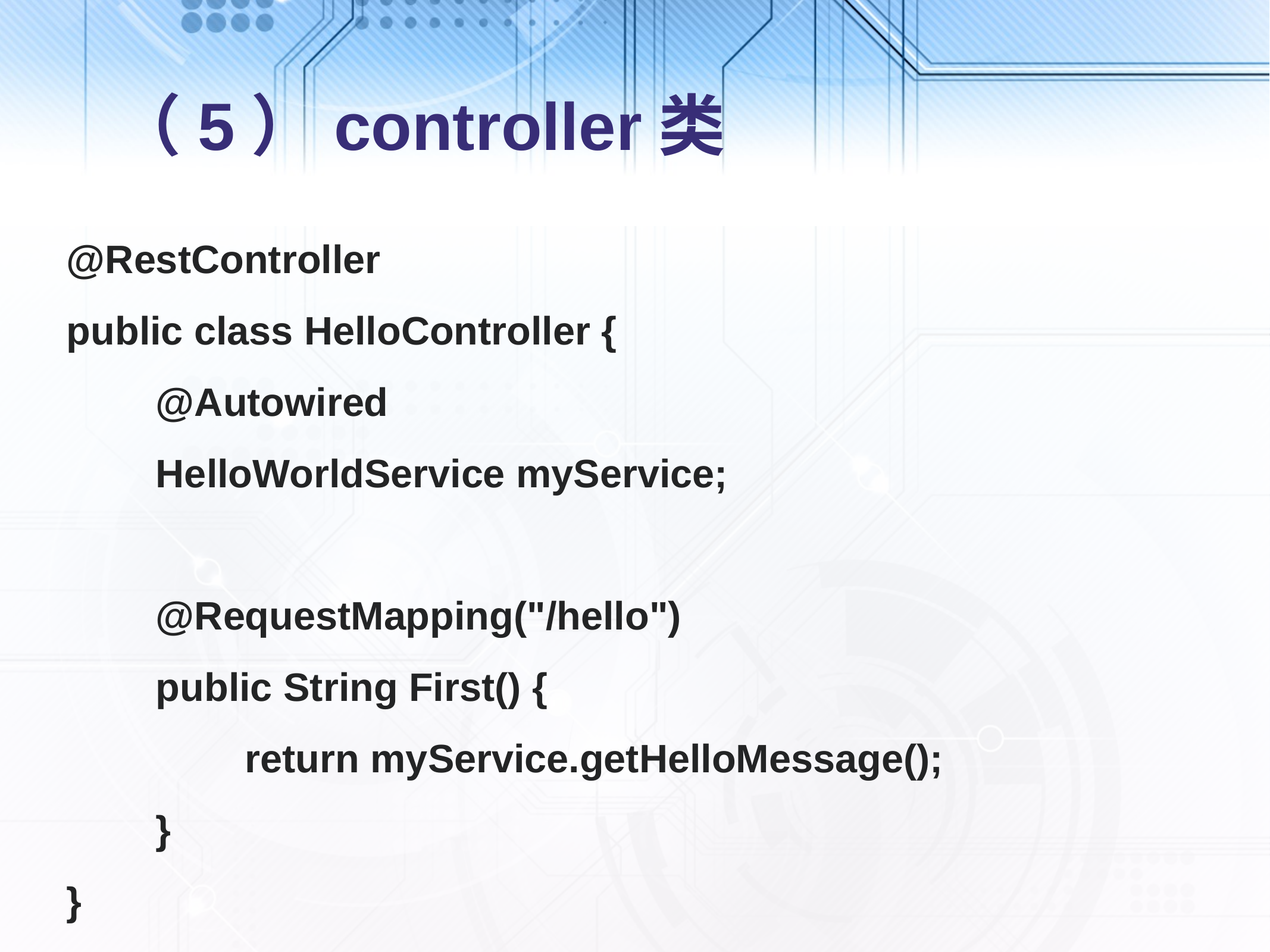

# （5）controller类
@RestController
public class HelloController {
	@Autowired
	HelloWorldService myService;

	@RequestMapping("/hello")
	public String First() {
		return myService.getHelloMessage();
	}
}